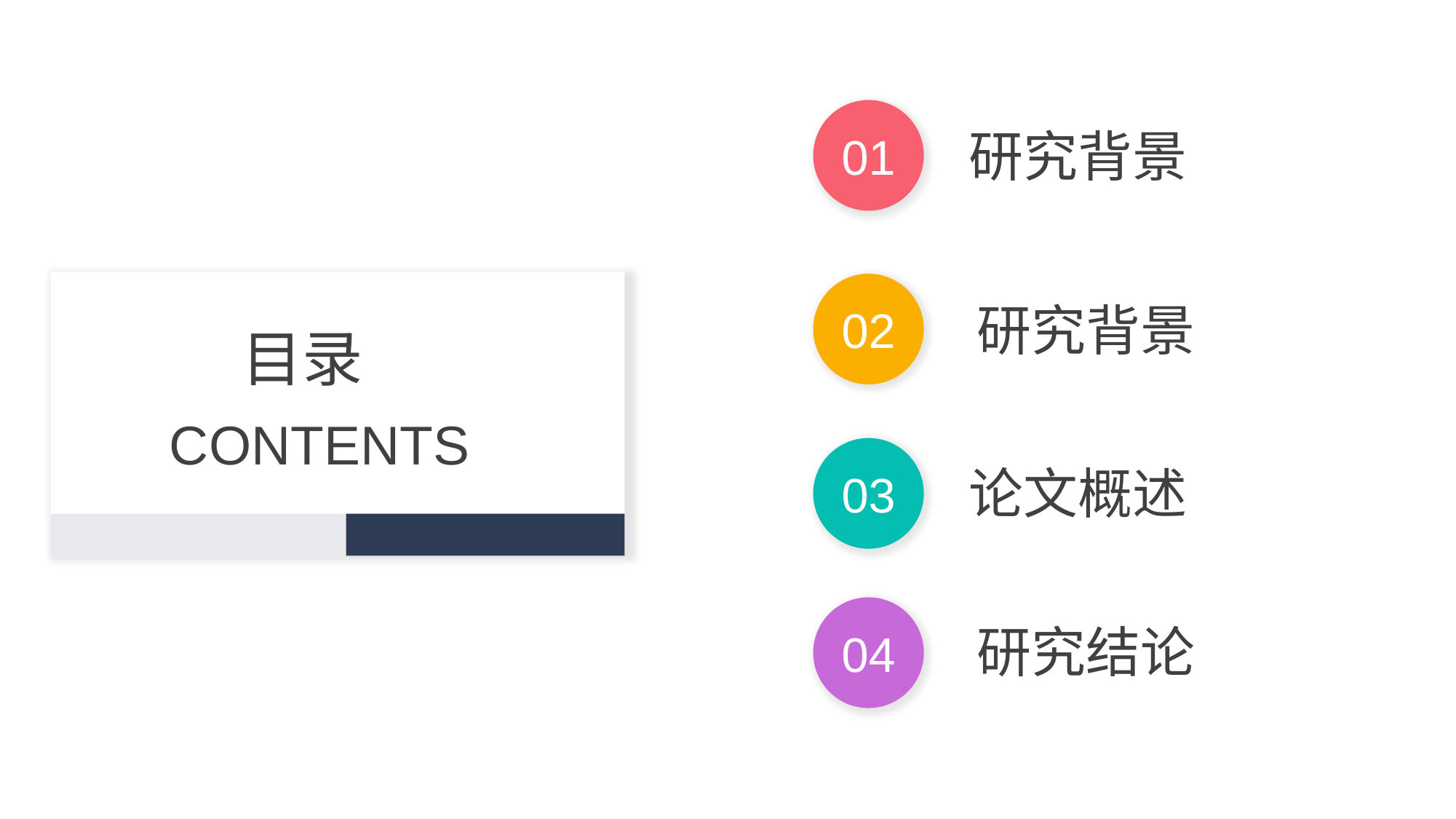

01
研究背景

02
研究背景
目录
CONTENTS
03
论文概述
04
研究结论